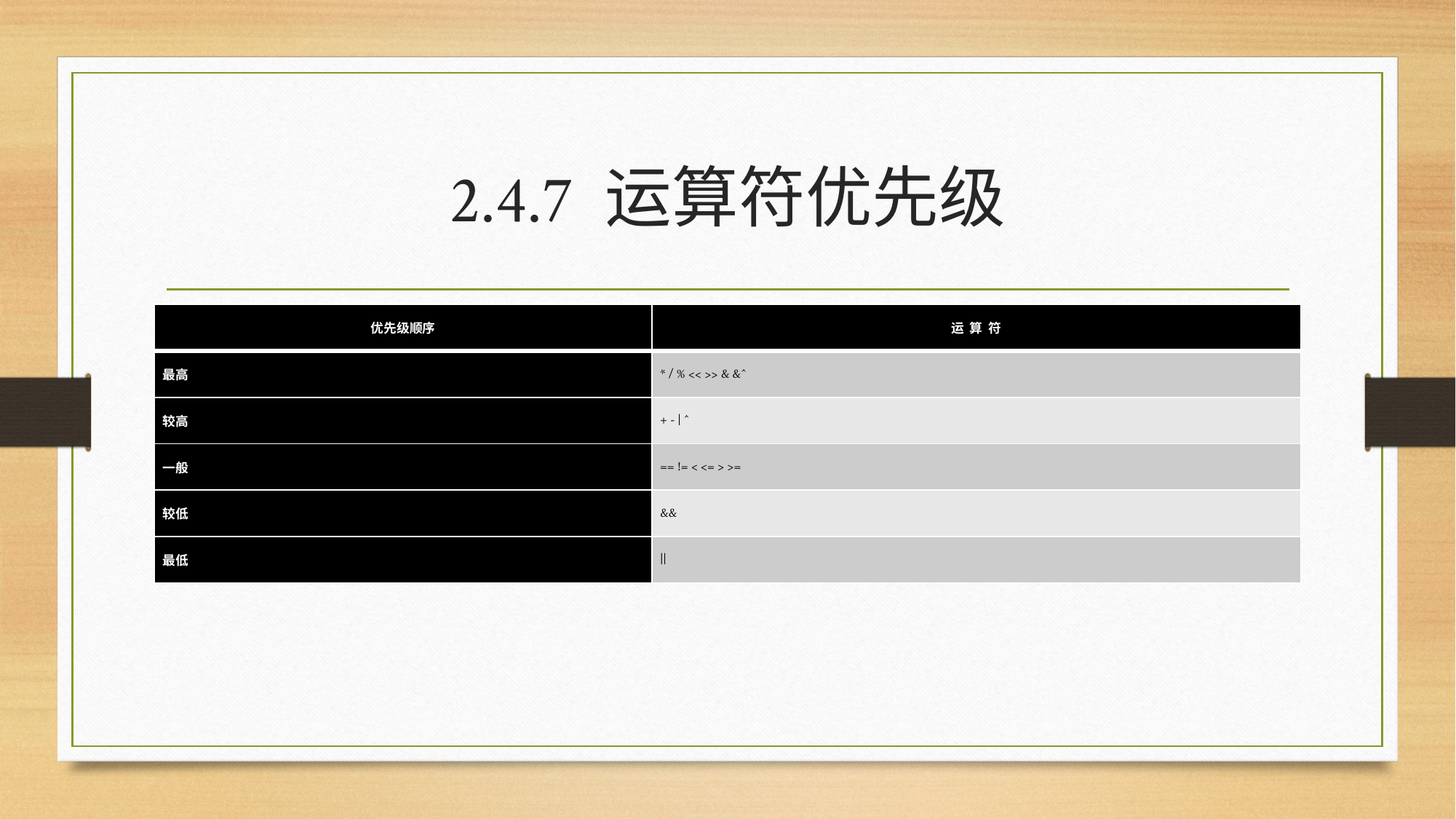

# 2.4.7 运算符优先级
| 优先级顺序 | 运 算 符 |
| --- | --- |
| 最高 | \* / % << >> & &^ |
| 较高 | + - | ^ |
| 一般 | == != < <= > >= |
| 较低 | && |
| 最低 | || |